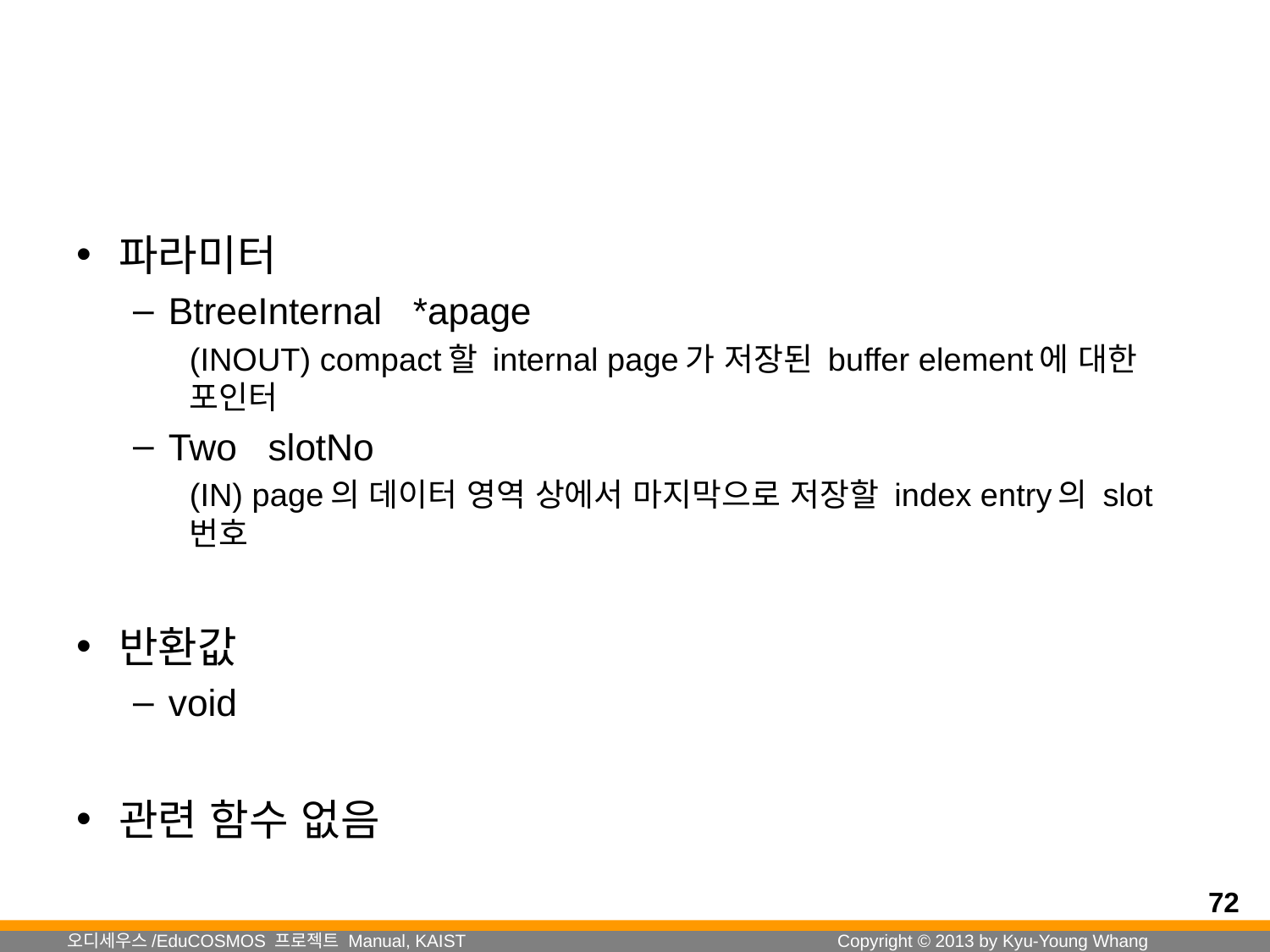

#
파라미터
BtreeInternal   *apage
(INOUT) compact할 internal page가 저장된 buffer element에 대한 포인터
Two   slotNo
(IN) page의 데이터 영역 상에서 마지막으로 저장할 index entry의 slot 번호

반환값
void

관련 함수 없음